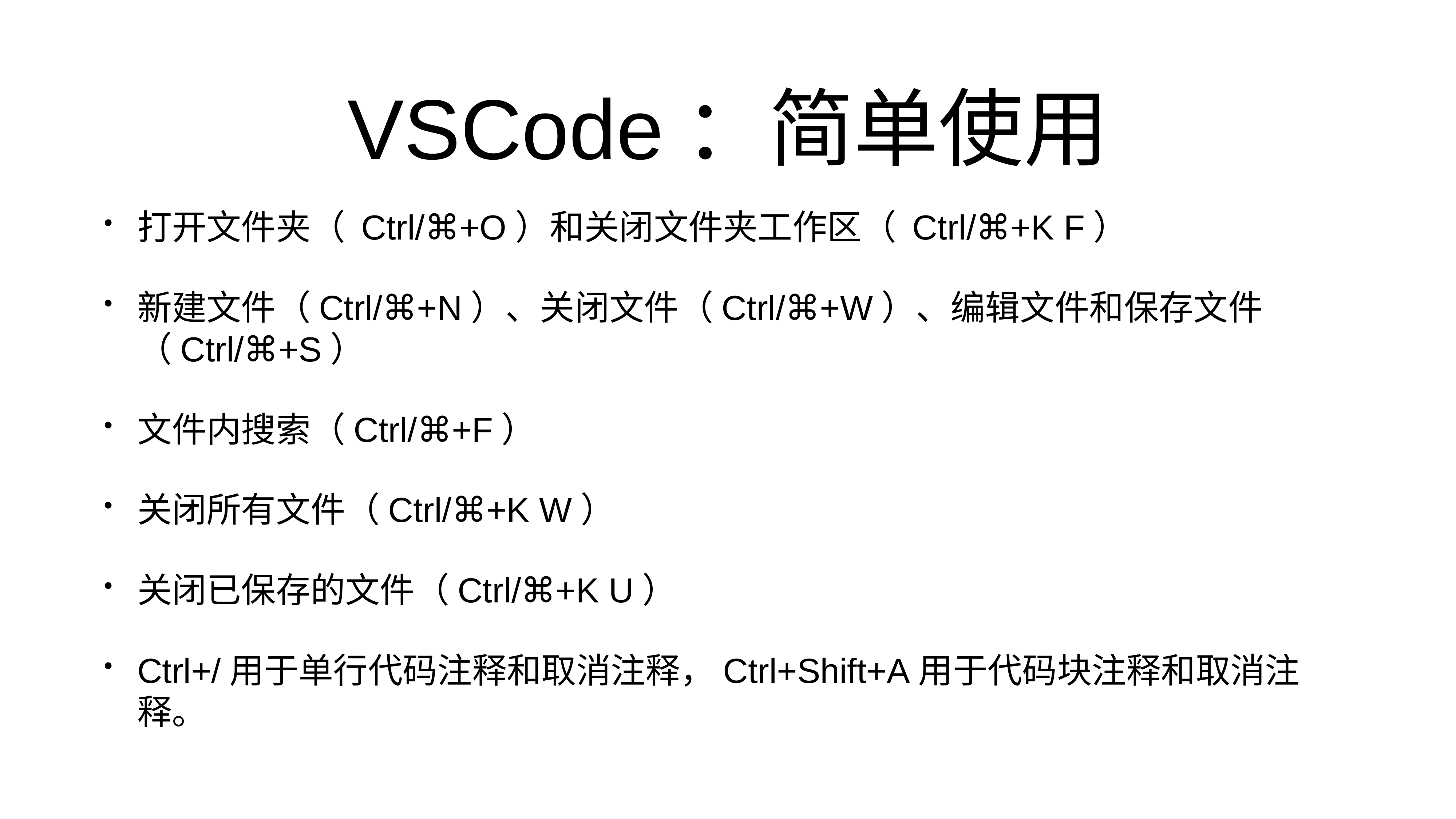

# VSCode：简单使用
打开文件夹（ Ctrl/⌘+O）和关闭文件夹工作区（ Ctrl/⌘+K F）
新建文件（Ctrl/⌘+N）、关闭文件（Ctrl/⌘+W）、编辑文件和保存文件（Ctrl/⌘+S）
文件内搜索（Ctrl/⌘+F）
关闭所有文件（Ctrl/⌘+K W）
关闭已保存的文件（Ctrl/⌘+K U）
Ctrl+/用于单行代码注释和取消注释，Ctrl+Shift+A用于代码块注释和取消注释。